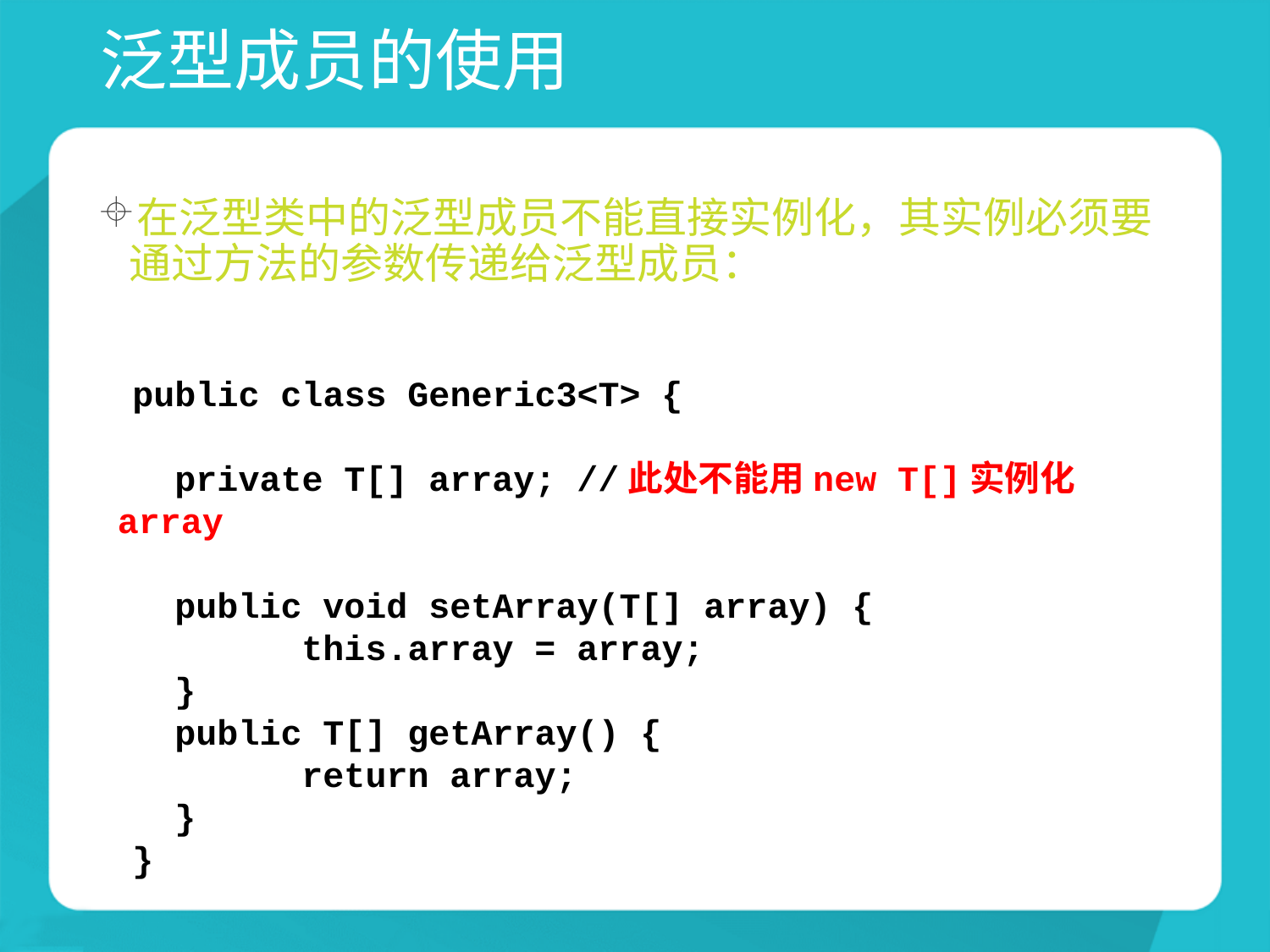

# 泛型成员的使用
在泛型类中的泛型成员不能直接实例化，其实例必须要通过方法的参数传递给泛型成员：
public class Generic3<T> {

  private T[] array; //此处不能用new T[]实例化array

  public void setArray(T[] array) {
        this.array = array;
  }
  public T[] getArray() {
        return array;
  }
}